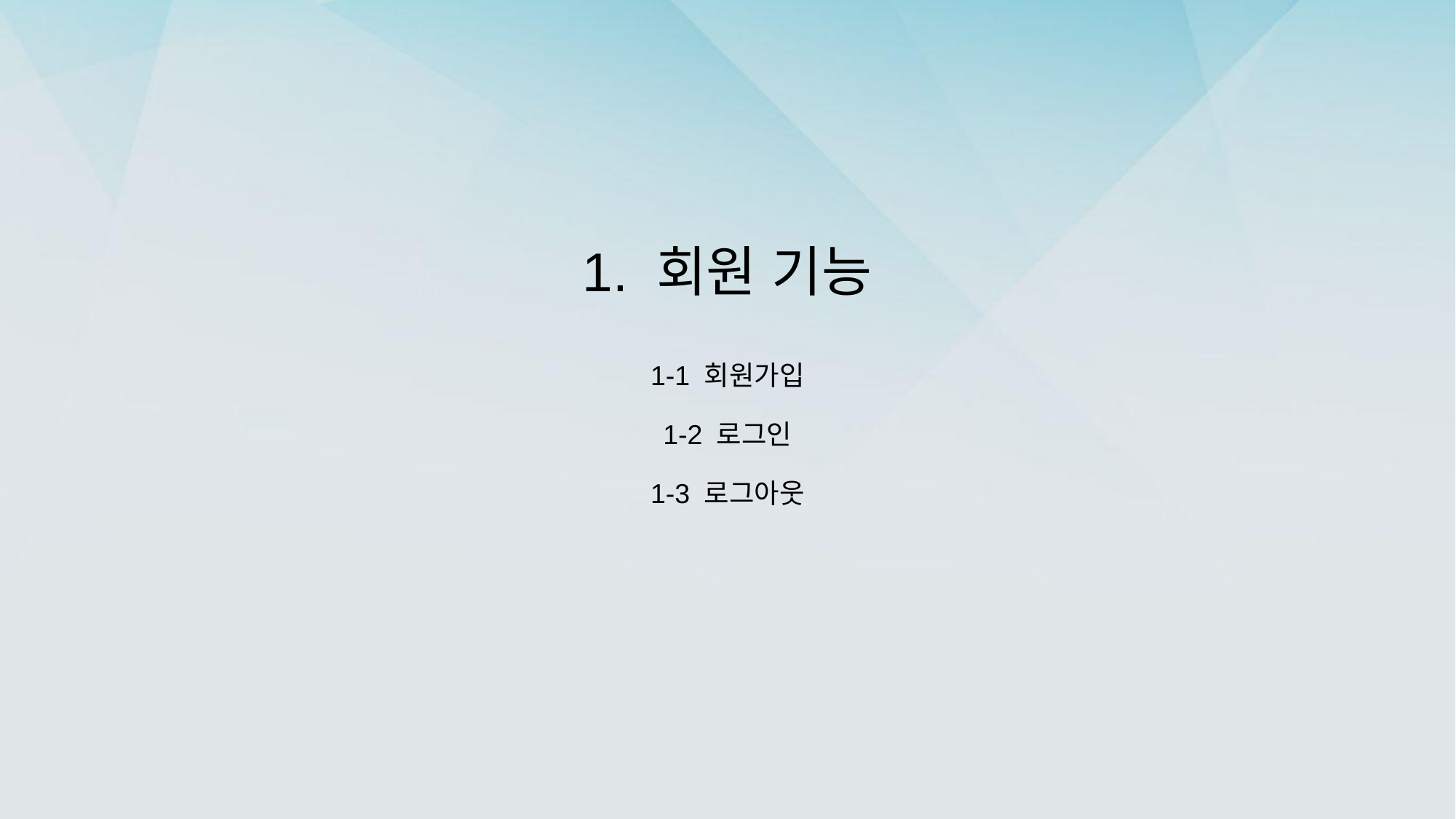

# 1. 회원 기능 1-1 회원가입 1-2 로그인 1-3 로그아웃